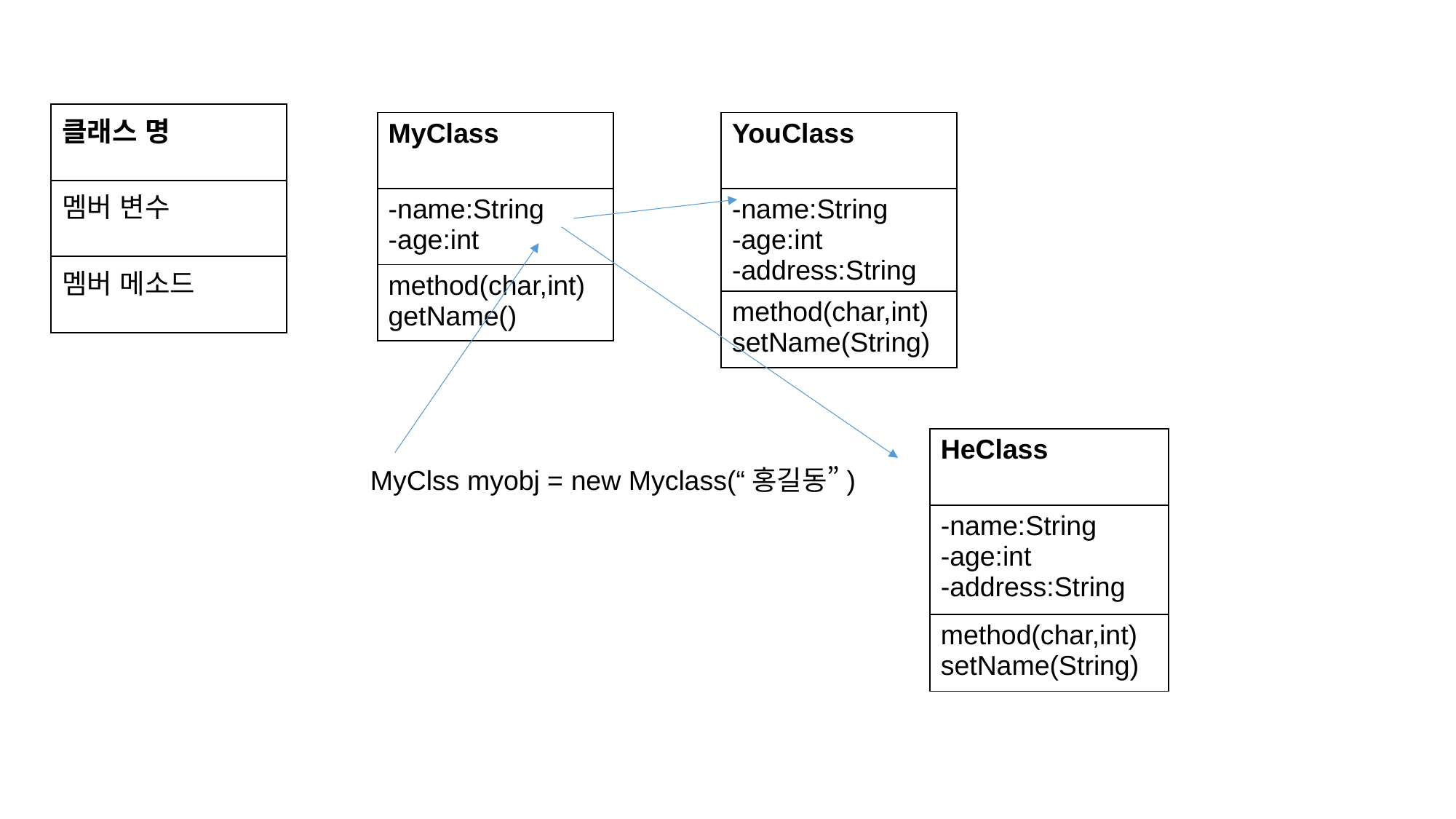

| 클래스 명 |
| --- |
| 멤버 변수 |
| 멤버 메소드 |
| MyClass |
| --- |
| -name:String -age:int |
| method(char,int) getName() |
| YouClass |
| --- |
| -name:String -age:int -address:String |
| method(char,int) setName(String) |
| HeClass |
| --- |
| -name:String -age:int -address:String |
| method(char,int) setName(String) |
MyClss myobj = new Myclass(“홍길동”)